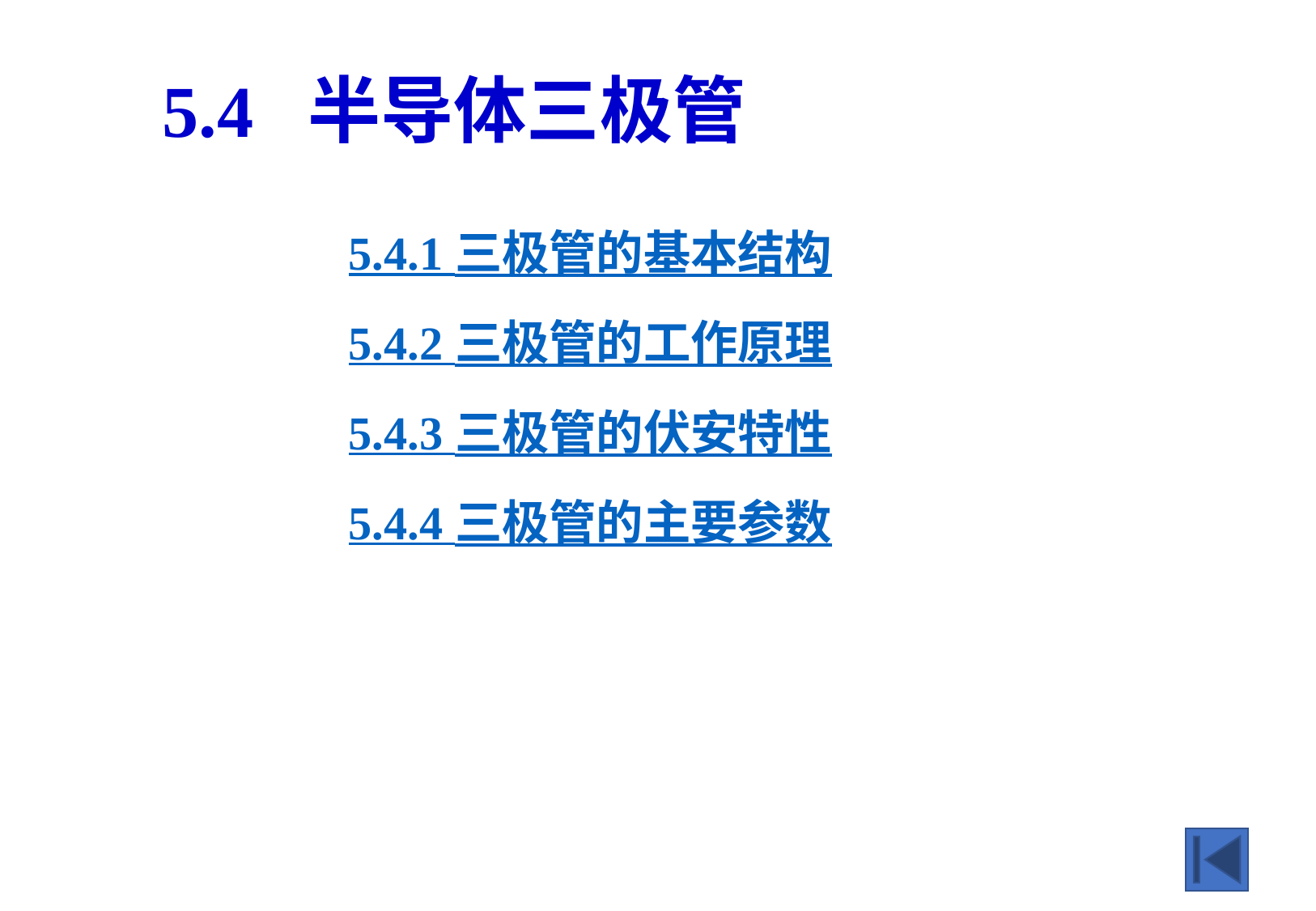

# 5.4  半导体三极管
5.4.1 三极管的基本结构
5.4.2 三极管的工作原理
5.4.3 三极管的伏安特性
5.4.4 三极管的主要参数